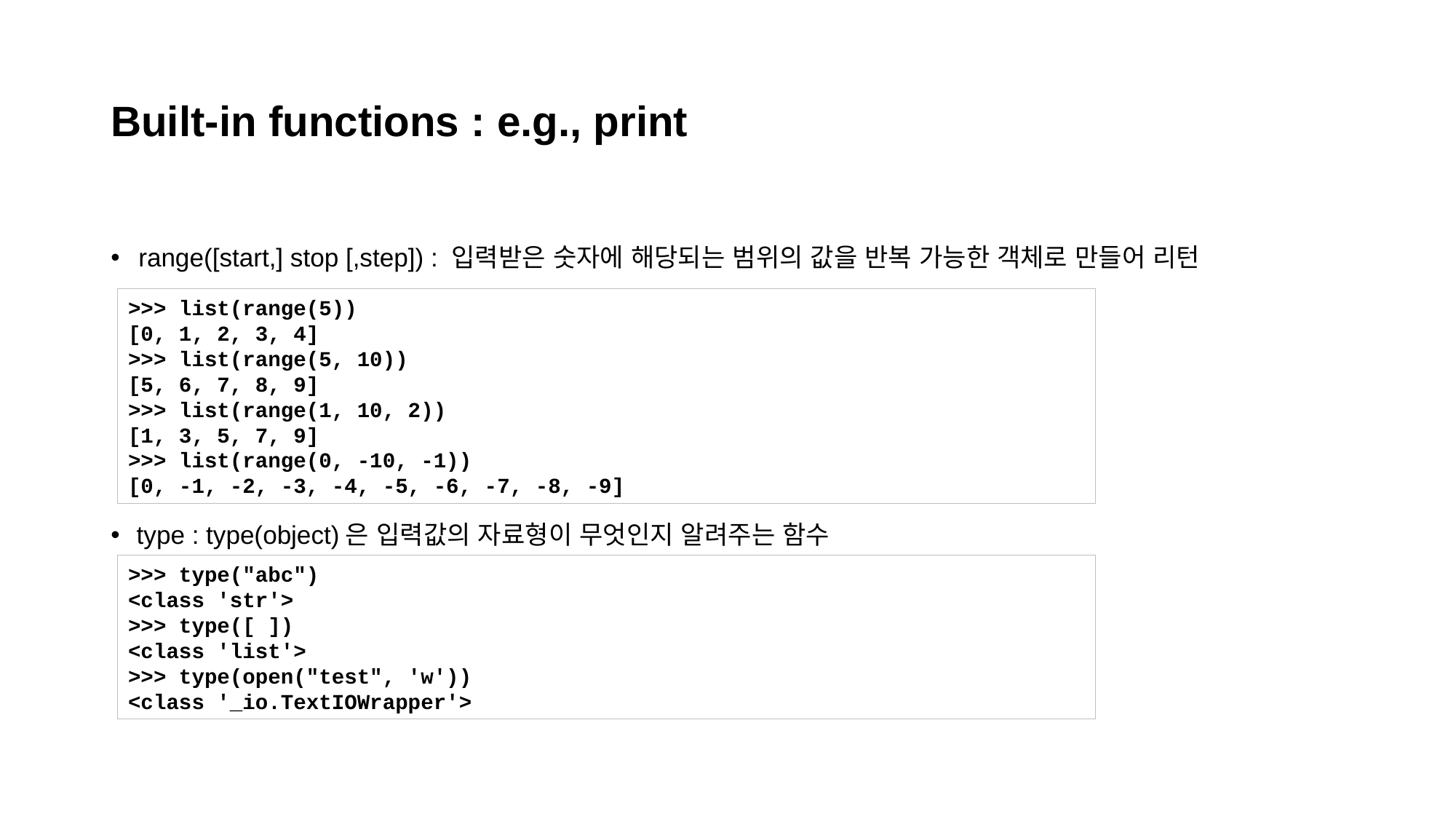

# Built-in functions : e.g., print
range([start,] stop [,step]) : 입력받은 숫자에 해당되는 범위의 값을 반복 가능한 객체로 만들어 리턴
>>> list(range(5))
[0, 1, 2, 3, 4]
>>> list(range(5, 10))
[5, 6, 7, 8, 9]
>>> list(range(1, 10, 2))
[1, 3, 5, 7, 9]
>>> list(range(0, -10, -1))
[0, -1, -2, -3, -4, -5, -6, -7, -8, -9]
type : type(object)은 입력값의 자료형이 무엇인지 알려주는 함수
>>> type("abc")
<class 'str'>
>>> type([ ])
<class 'list'>
>>> type(open("test", 'w'))
<class '_io.TextIOWrapper'>